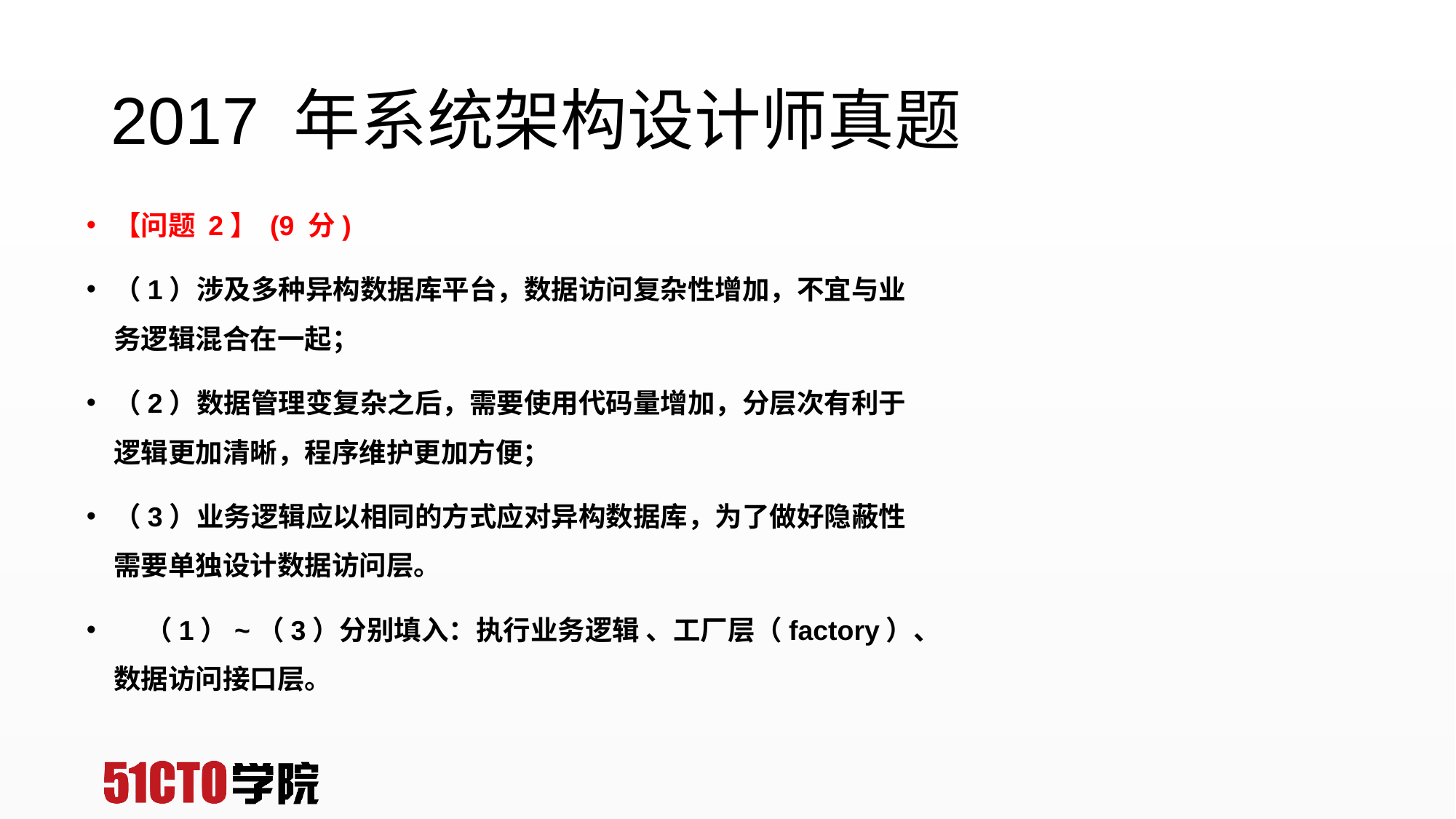

# 2017 年系统架构设计师真题
【问题 2】 (9 分)
（1）涉及多种异构数据库平台，数据访问复杂性增加，不宜与业务逻辑混合在一起；
（2）数据管理变复杂之后，需要使用代码量增加，分层次有利于逻辑更加清晰，程序维护更加方便；
（3）业务逻辑应以相同的方式应对异构数据库，为了做好隐蔽性需要单独设计数据访问层。
    （1）~（3）分别填入：执行业务逻辑 、工厂层（factory）、数据访问接口层。